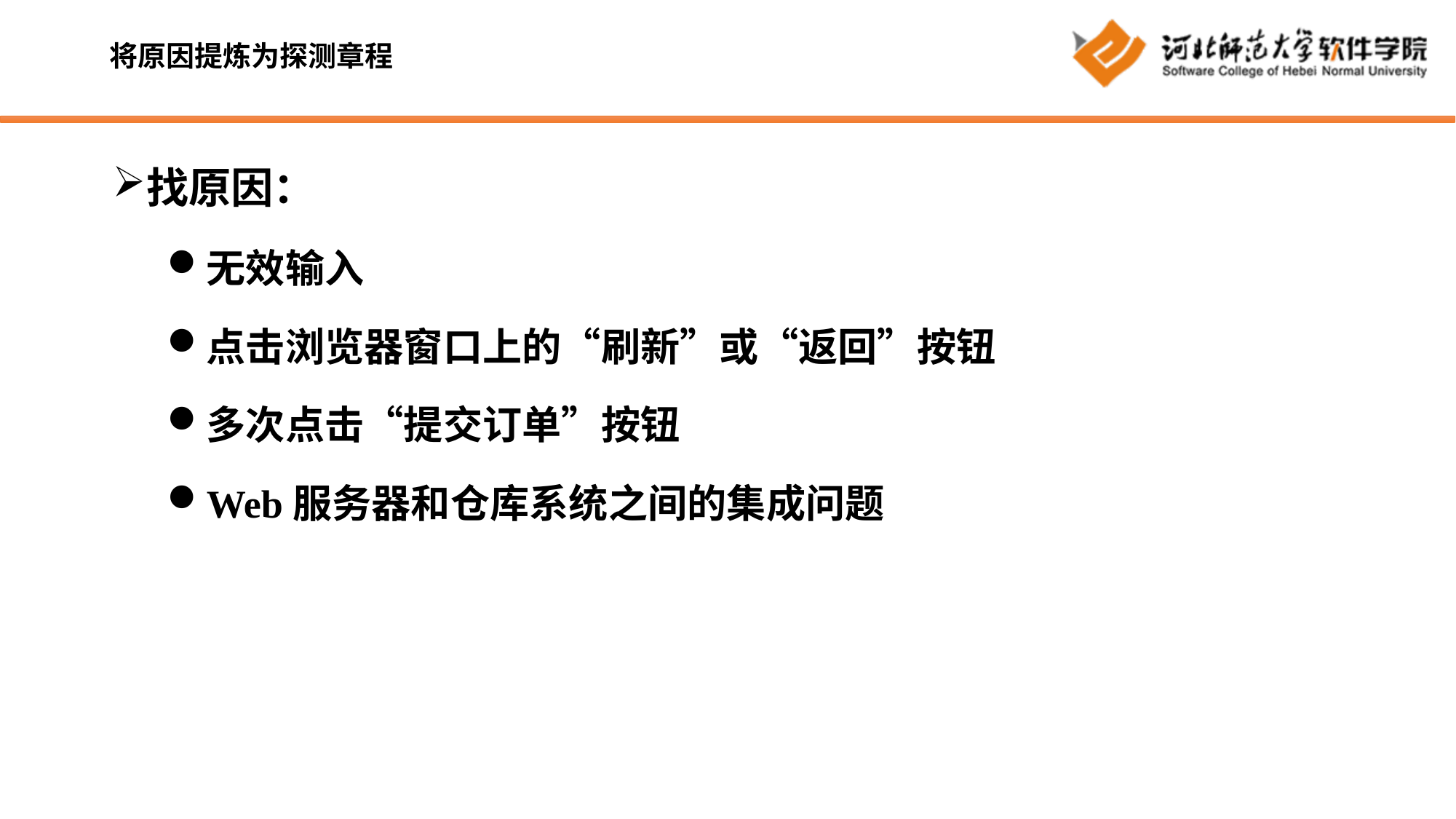

# 将原因提炼为探测章程
找原因：
无效输入
点击浏览器窗口上的“刷新”或“返回”按钮
多次点击“提交订单”按钮
Web服务器和仓库系统之间的集成问题